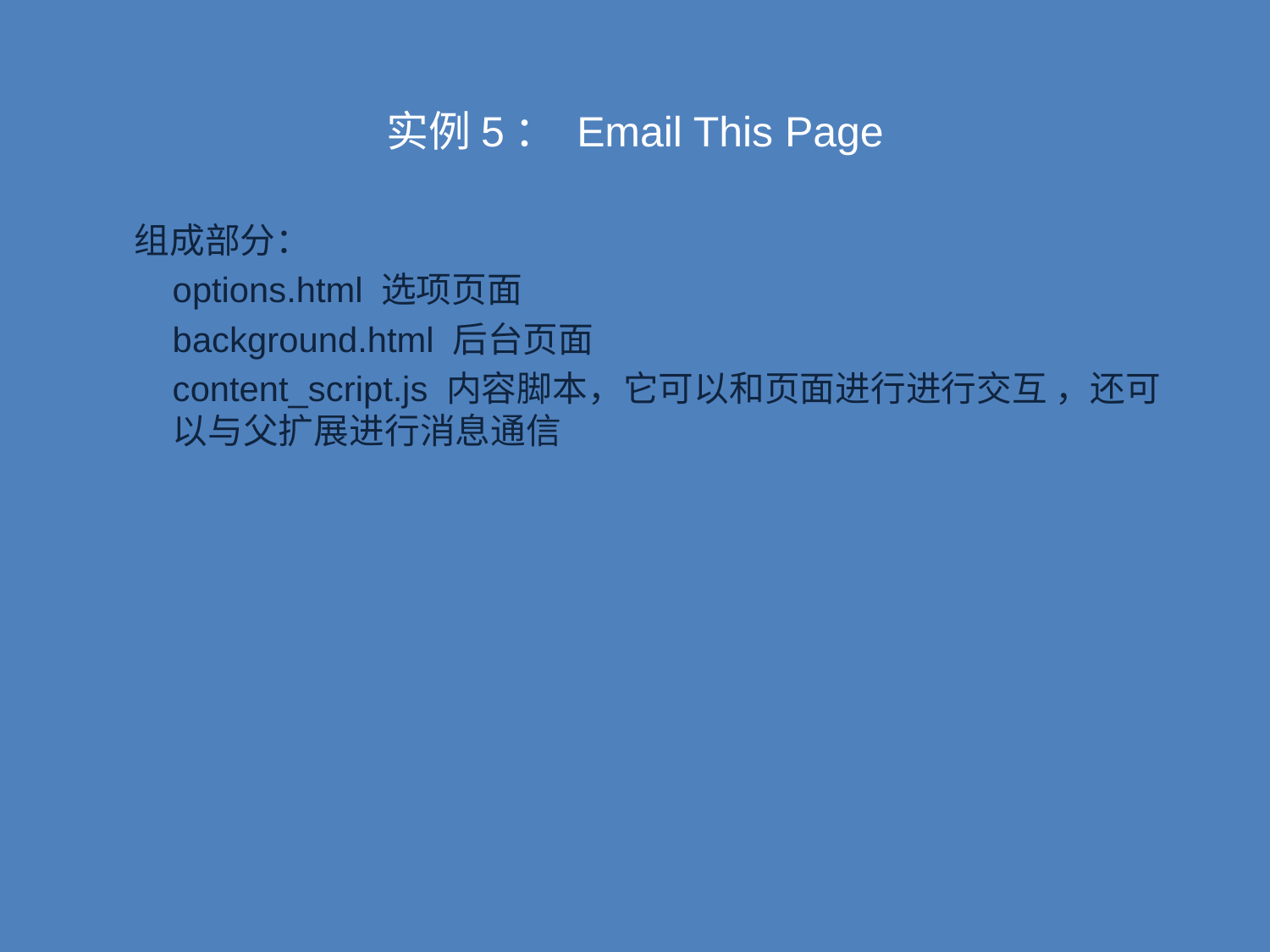

# 实例5： Email This Page
组成部分：
options.html 选项页面
background.html 后台页面
content_script.js 内容脚本，它可以和页面进行进行交互 ，还可以与父扩展进行消息通信